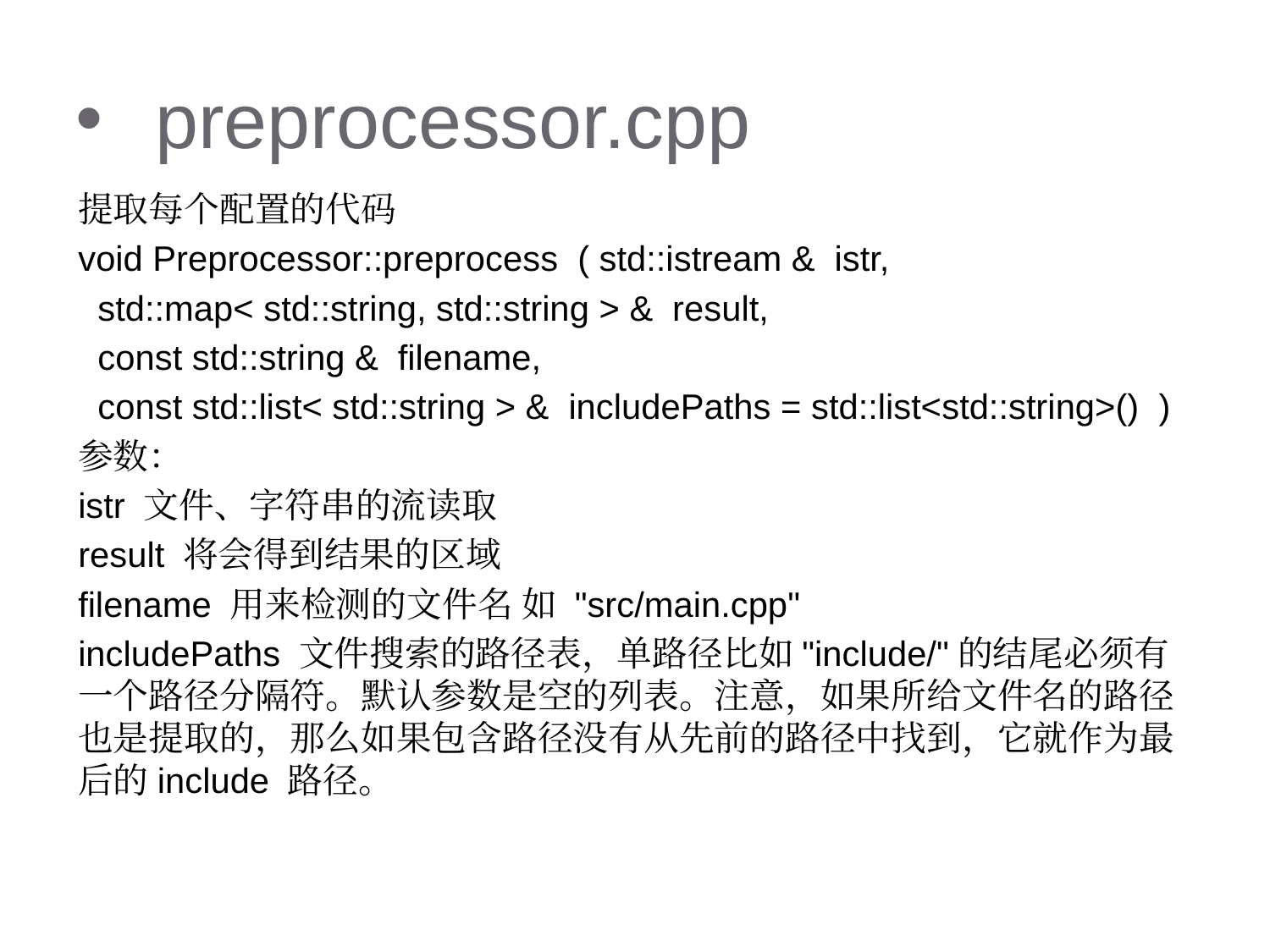

# preprocessor.cpp
提取每个配置的代码
void Preprocessor::preprocess  ( std::istream &  istr,
  std::map< std::string, std::string > &  result,
  const std::string &  filename,
  const std::list< std::string > &  includePaths = std::list<std::string>()  )
参数：
istr 文件、字符串的流读取
result 将会得到结果的区域
filename 用来检测的文件名 如 "src/main.cpp"
includePaths 文件搜索的路径表，单路径比如"include/"的结尾必须有一个路径分隔符。默认参数是空的列表。注意，如果所给文件名的路径也是提取的，那么如果包含路径没有从先前的路径中找到，它就作为最后的include 路径。